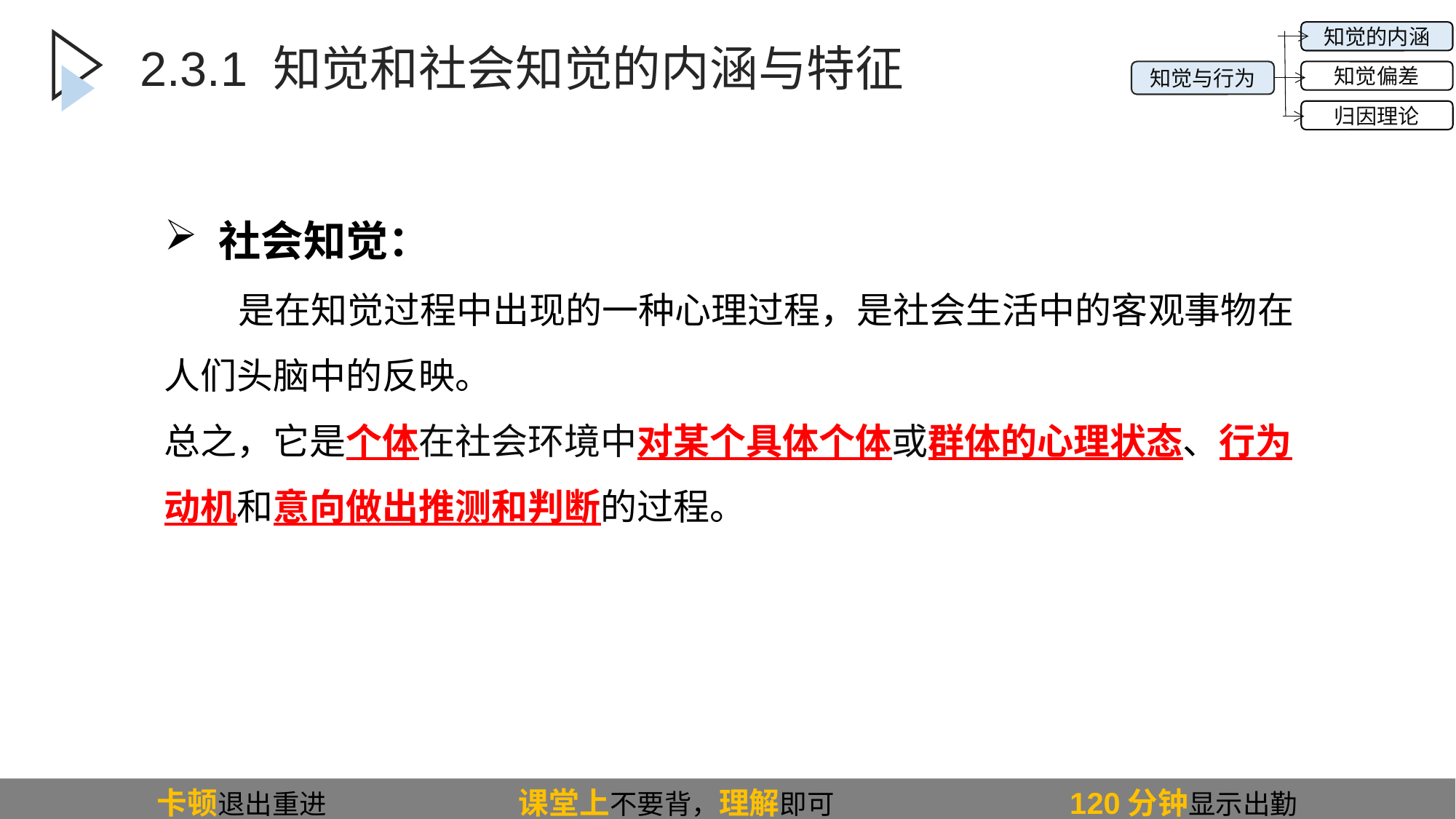

知觉的内涵
知觉偏差

归因理论
知觉与行为
2.3.1 知觉和社会知觉的内涵与特征
社会知觉：
        是在知觉过程中出现的一种心理过程，是社会生活中的客观事物在人们头脑中的反映。
总之，它是个体在社会环境中对某个具体个体或群体的心理状态、行为动机和意向做出推测和判断的过程。